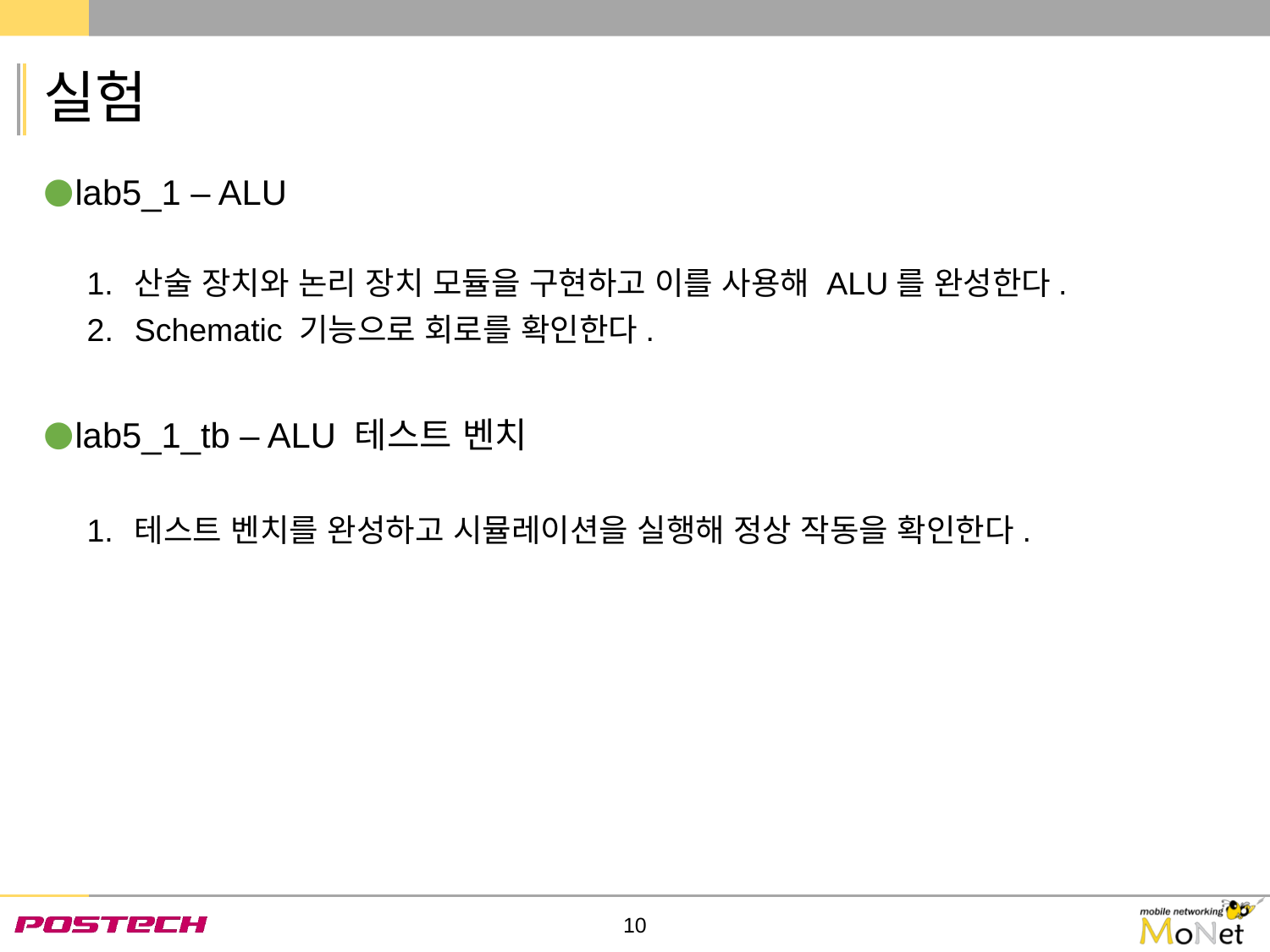

# 실험
lab5_1 – ALU
산술 장치와 논리 장치 모듈을 구현하고 이를 사용해 ALU를 완성한다.
Schematic 기능으로 회로를 확인한다.

lab5_1_tb – ALU 테스트 벤치

테스트 벤치를 완성하고 시뮬레이션을 실행해 정상 작동을 확인한다.